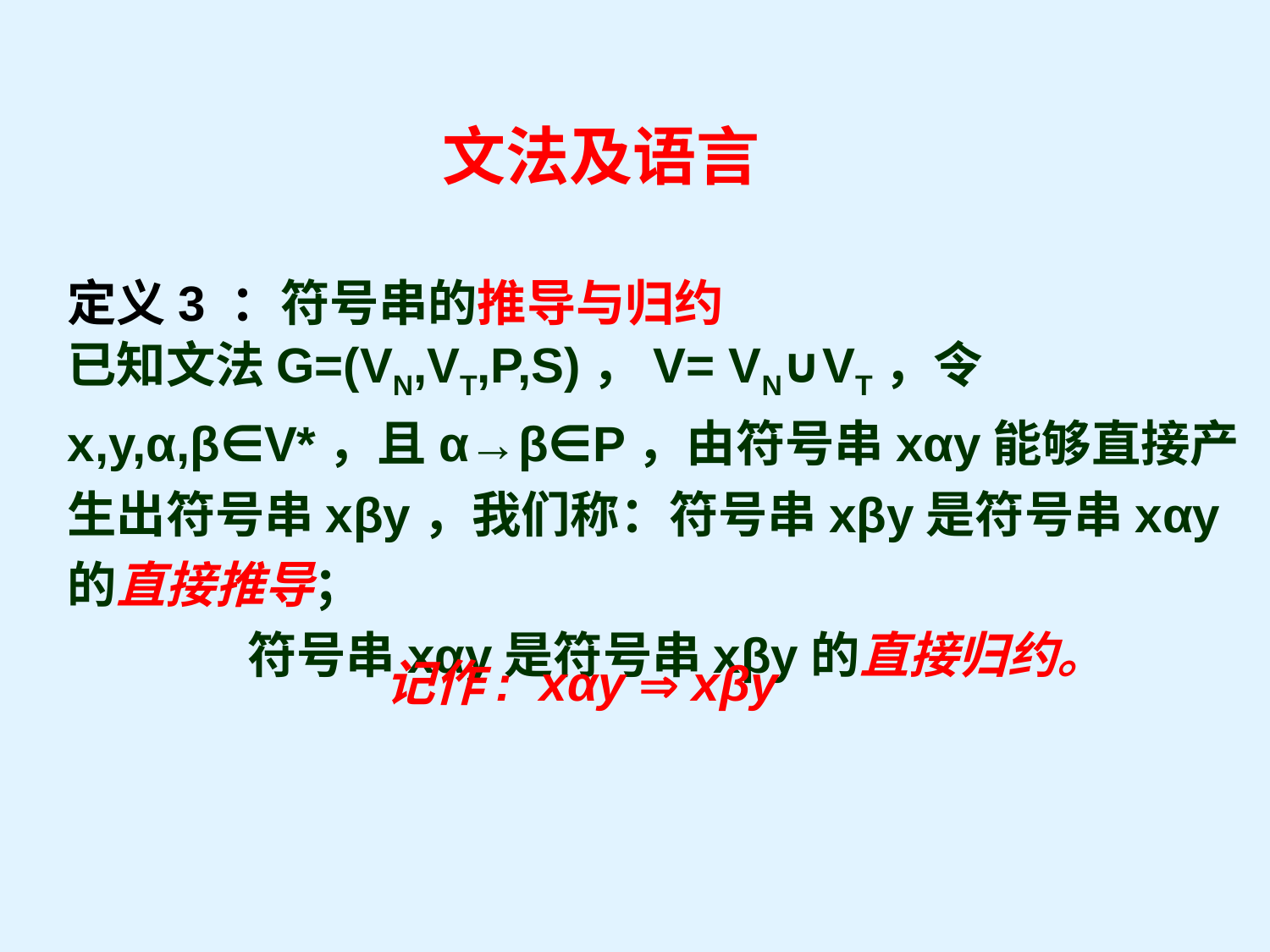

文法及语言
定义3 ：符号串的推导与归约
已知文法G=(VN,VT,P,S)，V= VN∪VT，令x,y,α,β∈V*，且α→β∈P，由符号串xαy能够直接产生出符号串xβy，我们称：符号串xβy是符号串xαy的直接推导；
               符号串xαy是符号串xβy的直接归约。
记作:  xαy ⇒ xβy